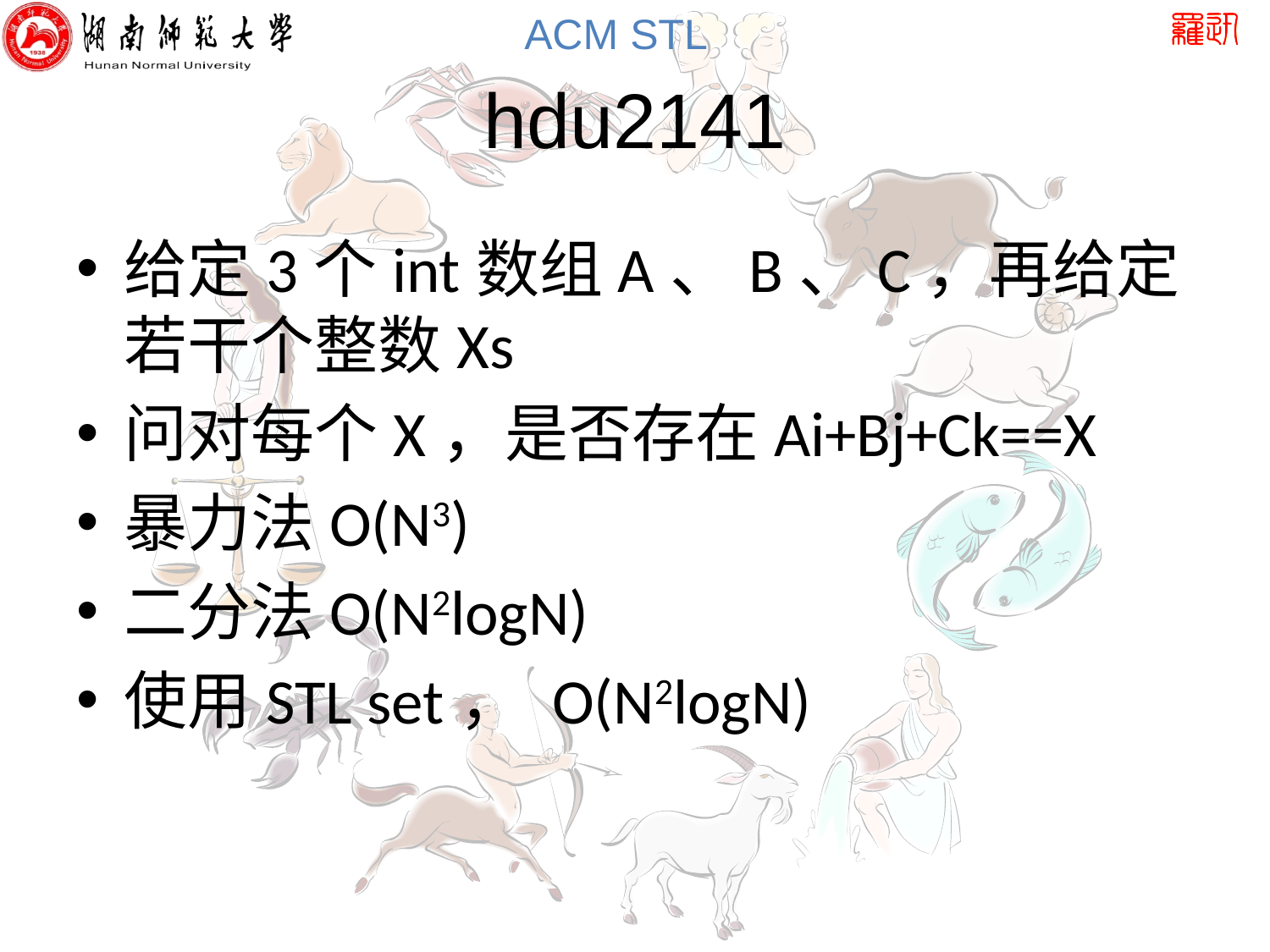

# hdu2141
给定3个int数组A、B、C，再给定若干个整数Xs
问对每个X，是否存在Ai+Bj+Ck==X
暴力法O(N3)
二分法O(N2logN)
使用STL set， O(N2logN)